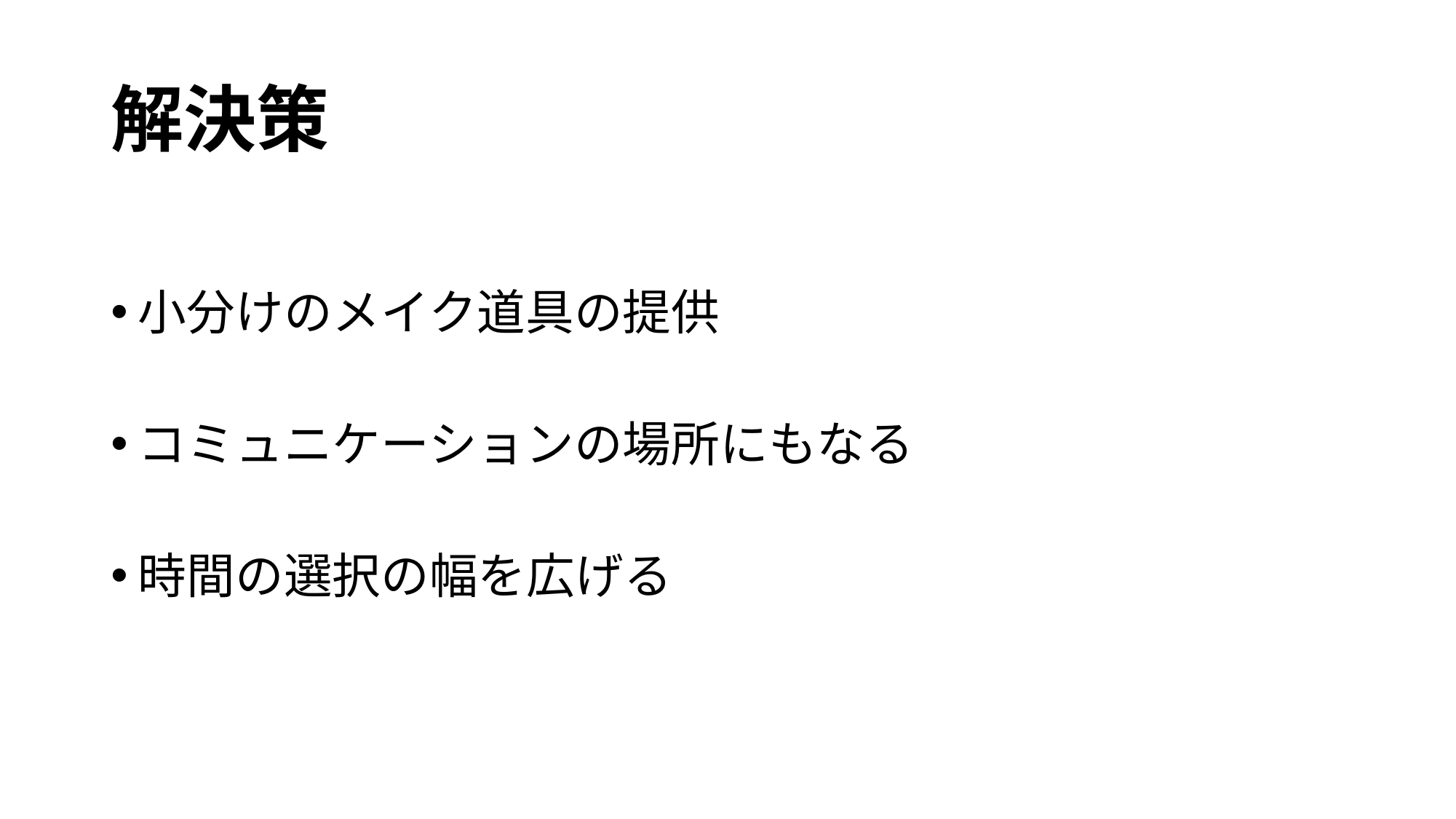

# 解決策
小分けのメイク道具の提供
コミュニケーションの場所にもなる
時間の選択の幅を広げる